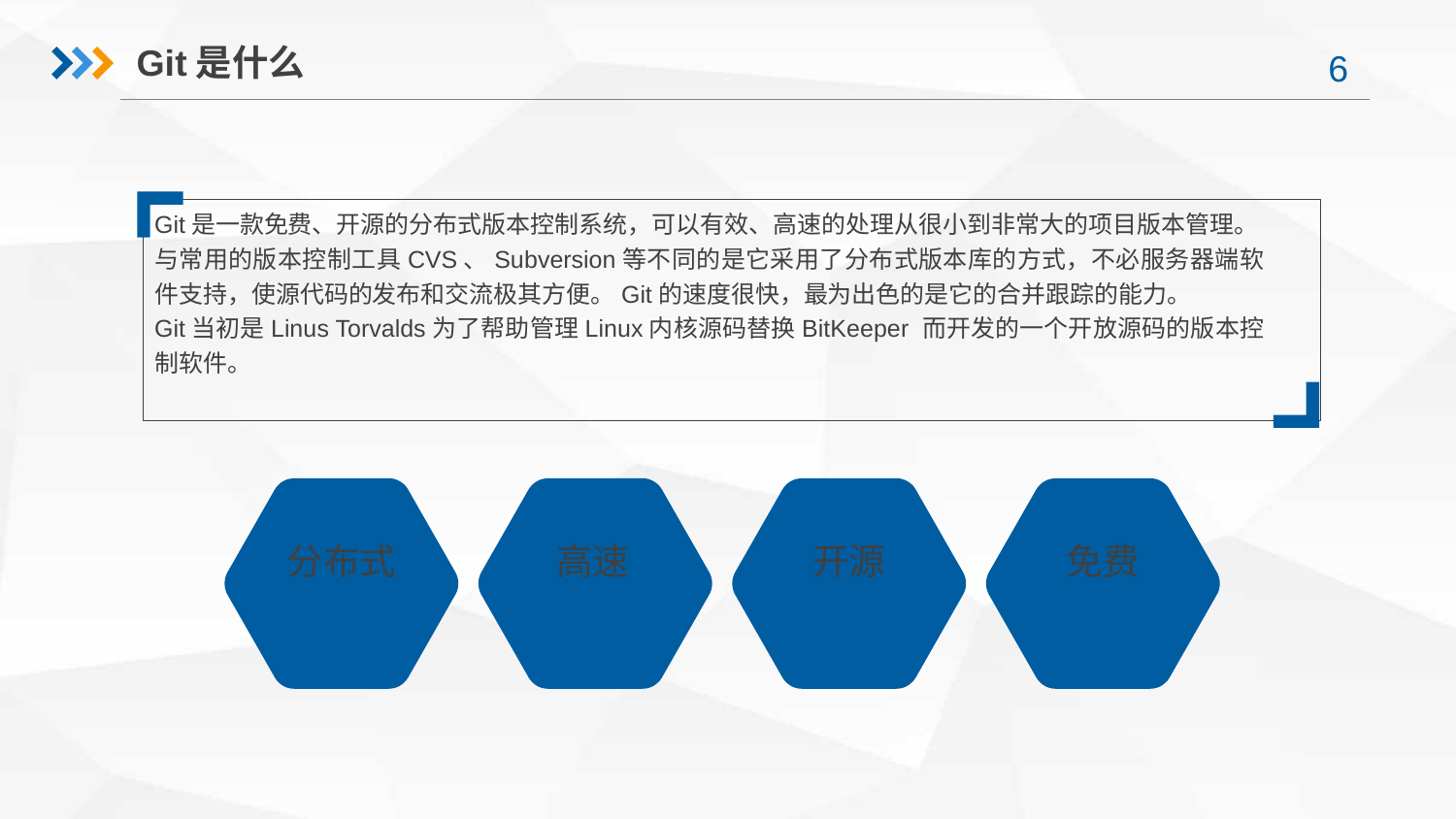

Git是什么

Git是一款免费、开源的分布式版本控制系统，可以有效、高速的处理从很小到非常大的项目版本管理。
与常用的版本控制工具CVS、Subversion等不同的是它采用了分布式版本库的方式，不必服务器端软件支持，使源代码的发布和交流极其方便。Git的速度很快，最为出色的是它的合并跟踪的能力。
Git当初是Linus Torvalds为了帮助管理Linux内核源码替换BitKeeper 而开发的一个开放源码的版本控制软件。

分布式
高速
开源
免费